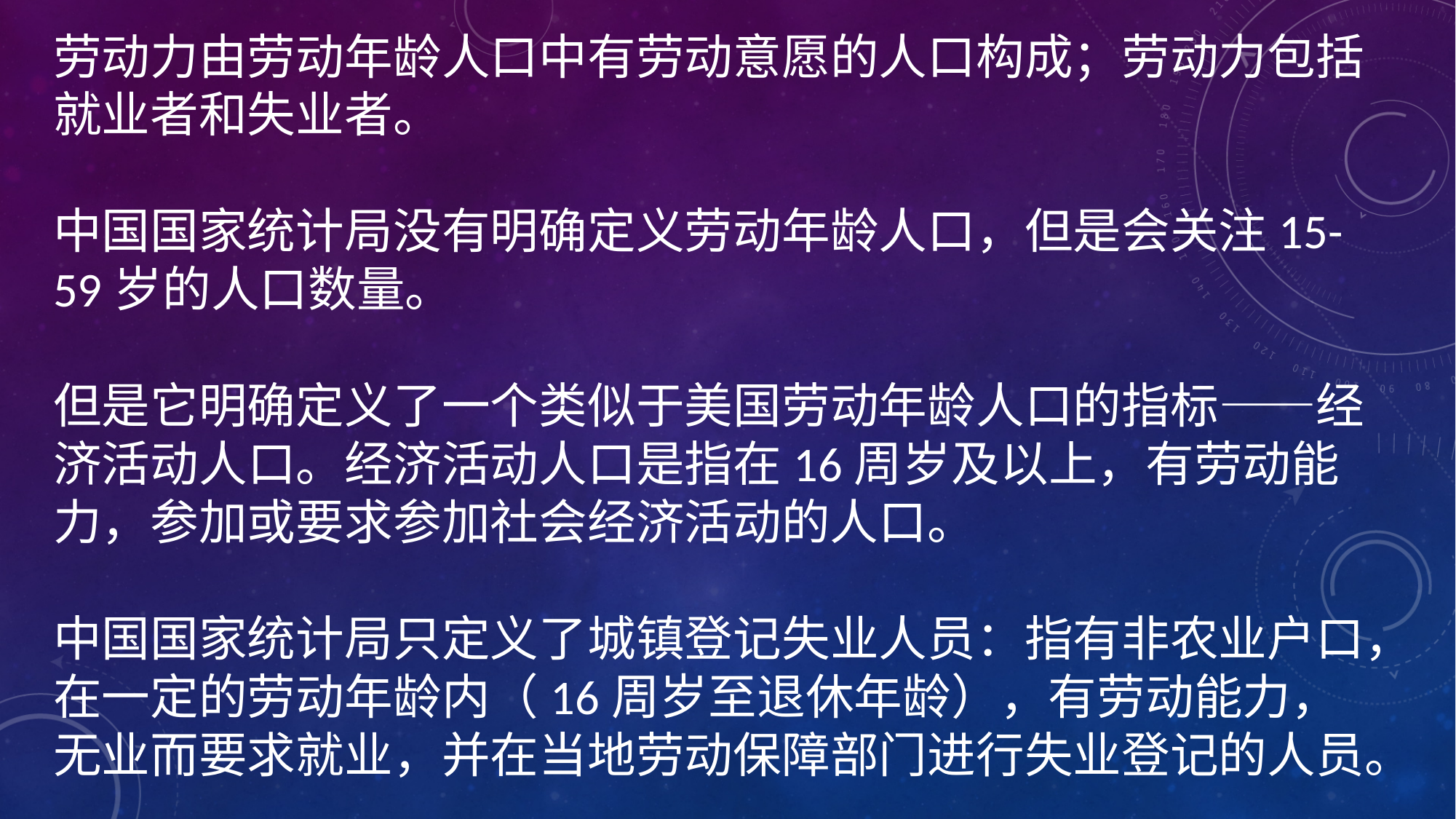

劳动力由劳动年龄人口中有劳动意愿的人口构成；劳动力包括就业者和失业者。

中国国家统计局没有明确定义劳动年龄人口，但是会关注15-59岁的人口数量。

但是它明确定义了一个类似于美国劳动年龄人口的指标——经济活动人口。经济活动人口是指在16周岁及以上，有劳动能力，参加或要求参加社会经济活动的人口。

中国国家统计局只定义了城镇登记失业人员：指有非农业户口，在一定的劳动年龄内（16周岁至退休年龄），有劳动能力，无业而要求就业，并在当地劳动保障部门进行失业登记的人员。